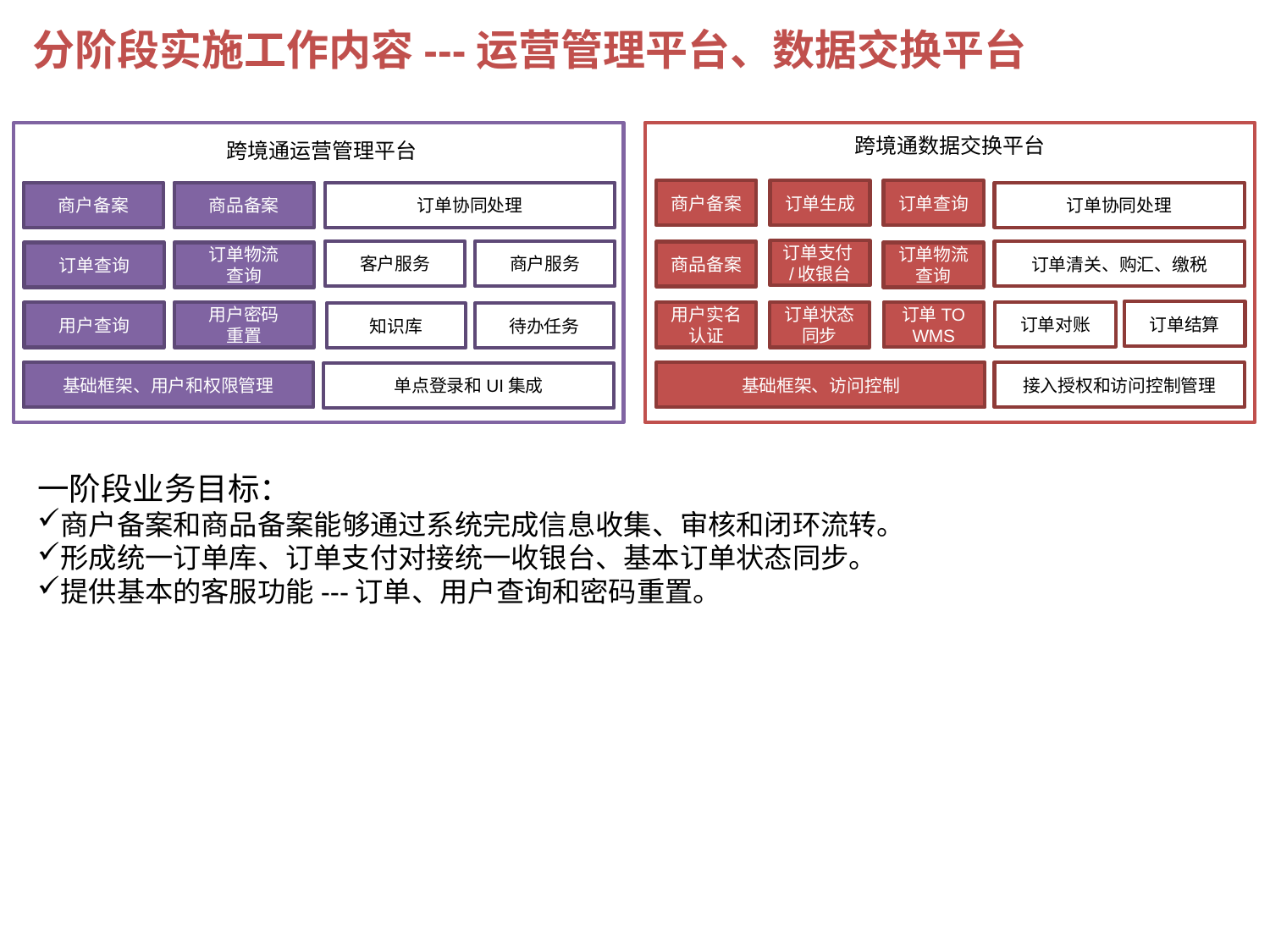

分阶段实施工作内容---运营管理平台、数据交换平台

跨境通数据交换平台
跨境通运营管理平台
商户备案
订单生成
订单查询
商户备案
商品备案
订单协同处理
订单协同处理
订单支付/收银台
客户服务
商户服务
订单清关、购汇、缴税
商品备案
订单查询
订单物流
查询
订单物流查询
订单结算
订单对账
订单TO WMS
用户查询
用户密码
重置
用户实名认证
订单状态同步
知识库
待办任务
基础框架、用户和权限管理
基础框架、访问控制
接入授权和访问控制管理
单点登录和UI集成
一阶段业务目标：
商户备案和商品备案能够通过系统完成信息收集、审核和闭环流转。
形成统一订单库、订单支付对接统一收银台、基本订单状态同步。
提供基本的客服功能---订单、用户查询和密码重置。